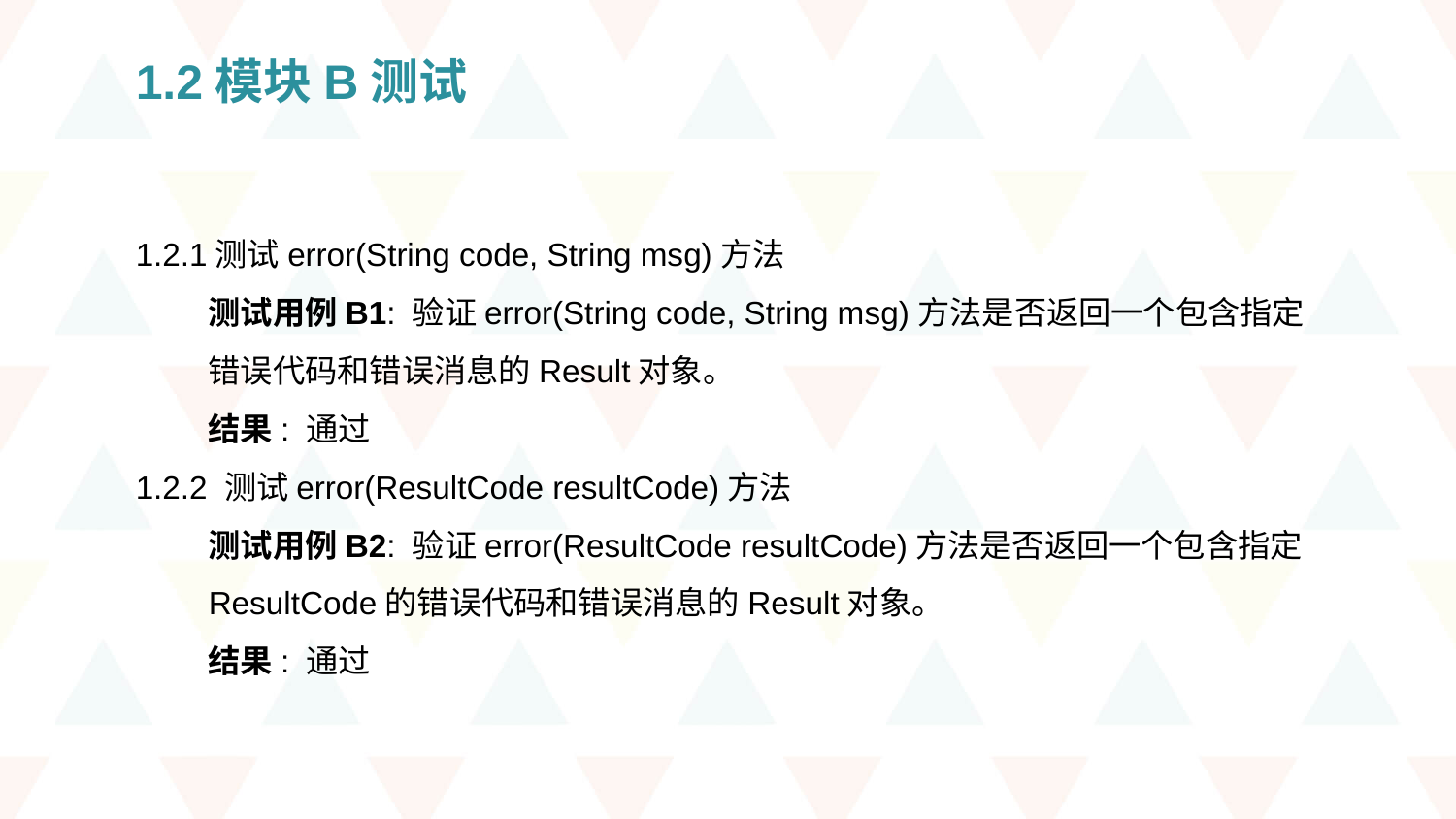

1.2模块B测试
1.2.1测试error(String code, String msg)方法
测试用例B1: 验证error(String code, String msg)方法是否返回一个包含指定错误代码和错误消息的Result对象。
结果: 通过
1.2.2 测试error(ResultCode resultCode)方法
测试用例B2: 验证error(ResultCode resultCode)方法是否返回一个包含指定ResultCode的错误代码和错误消息的Result对象。
结果: 通过